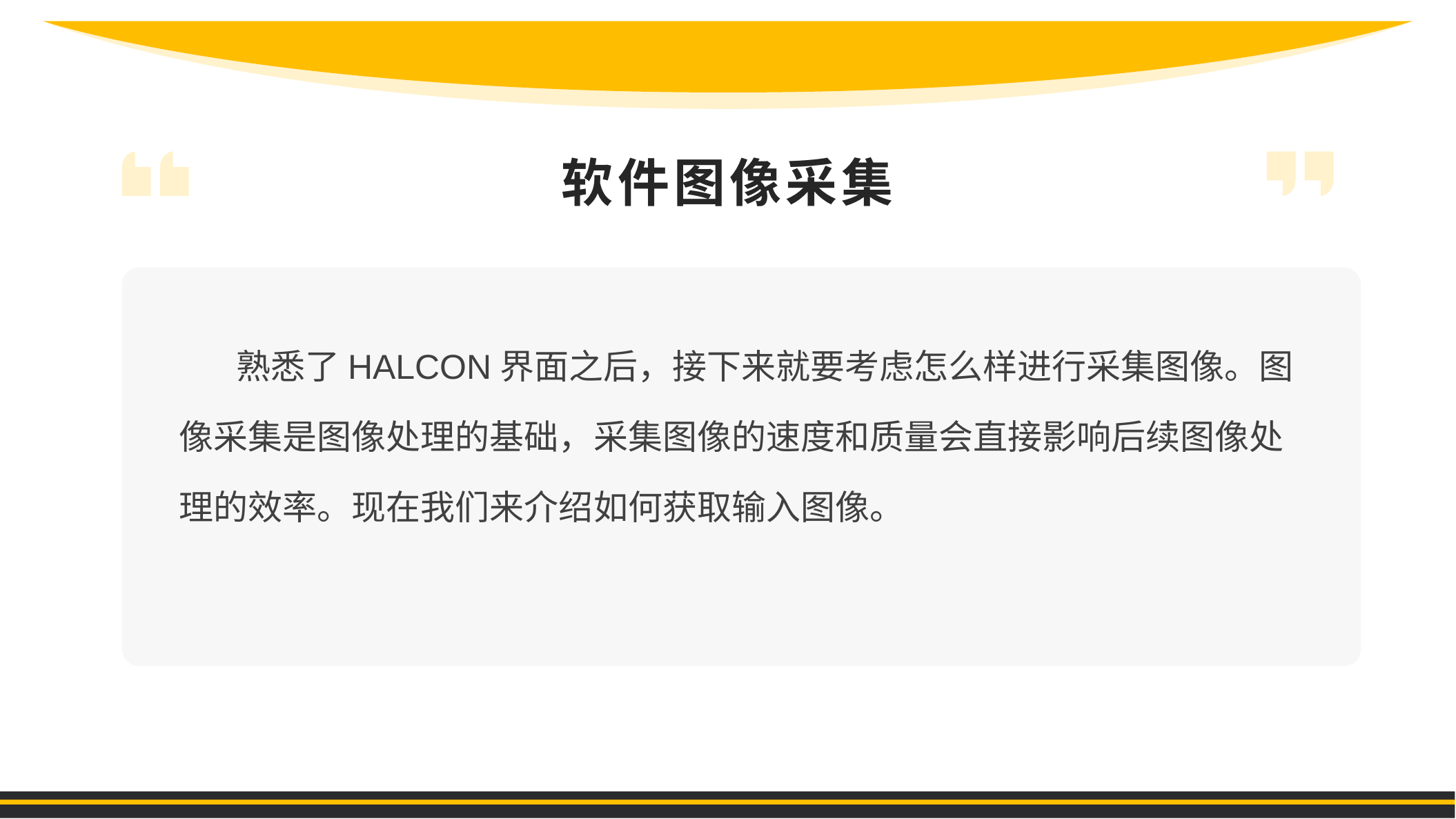

软件图像采集

     熟悉了HALCON界面之后，接下来就要考虑怎么样进行采集图像。图像采集是图像处理的基础，采集图像的速度和质量会直接影响后续图像处理的效率。现在我们来介绍如何获取输入图像。